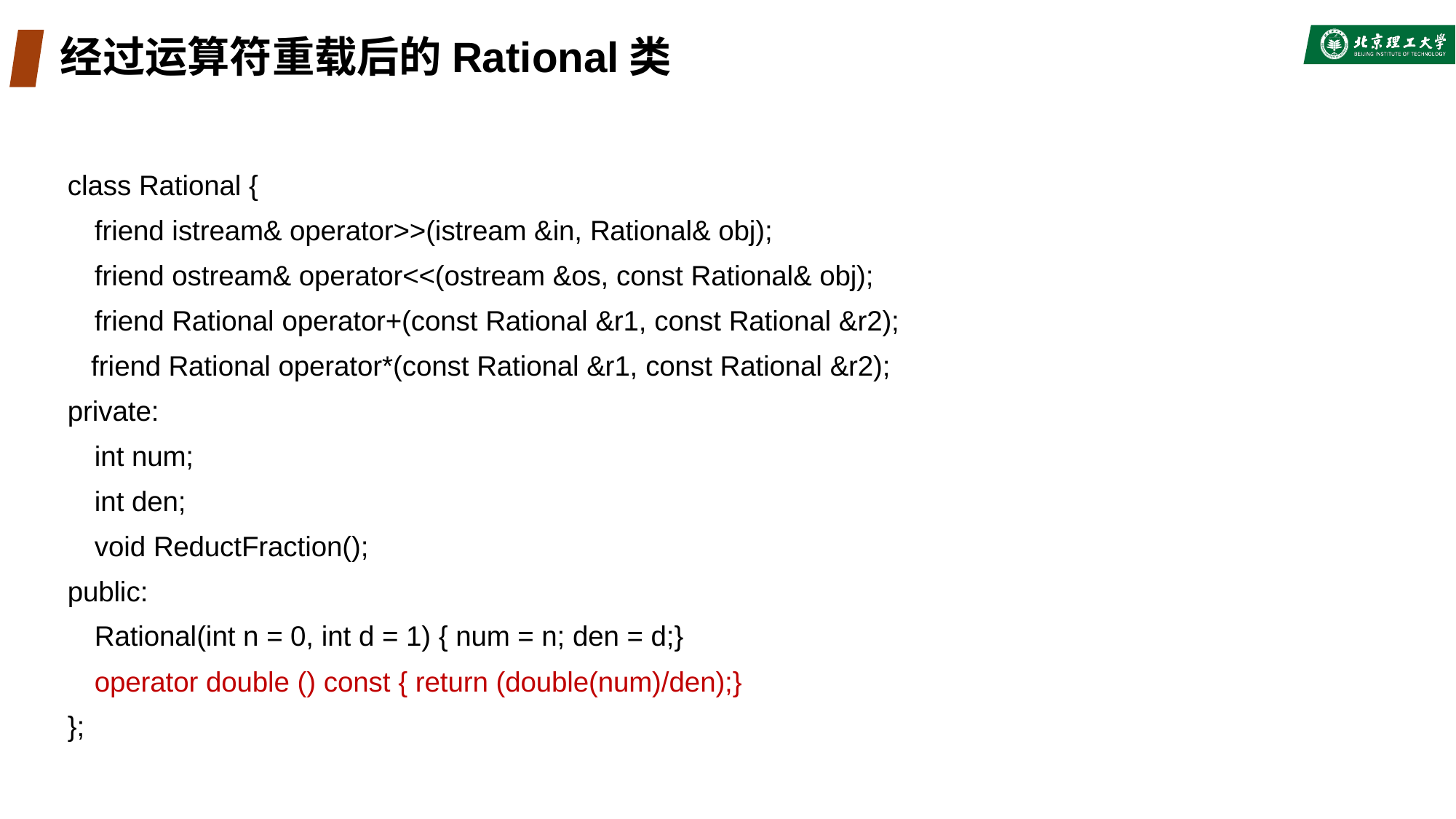

# 经过运算符重载后的Rational类
class Rational {
	friend istream& operator>>(istream &in, Rational& obj);
	friend ostream& operator<<(ostream &os, const Rational& obj);
	friend Rational operator+(const Rational &r1, const Rational &r2);
   friend Rational operator*(const Rational &r1, const Rational &r2);
private:
	int num;
	int den;
	void ReductFraction();
public:
	Rational(int n = 0, int d = 1) { num = n; den = d;}
	operator double () const { return (double(num)/den);}
};